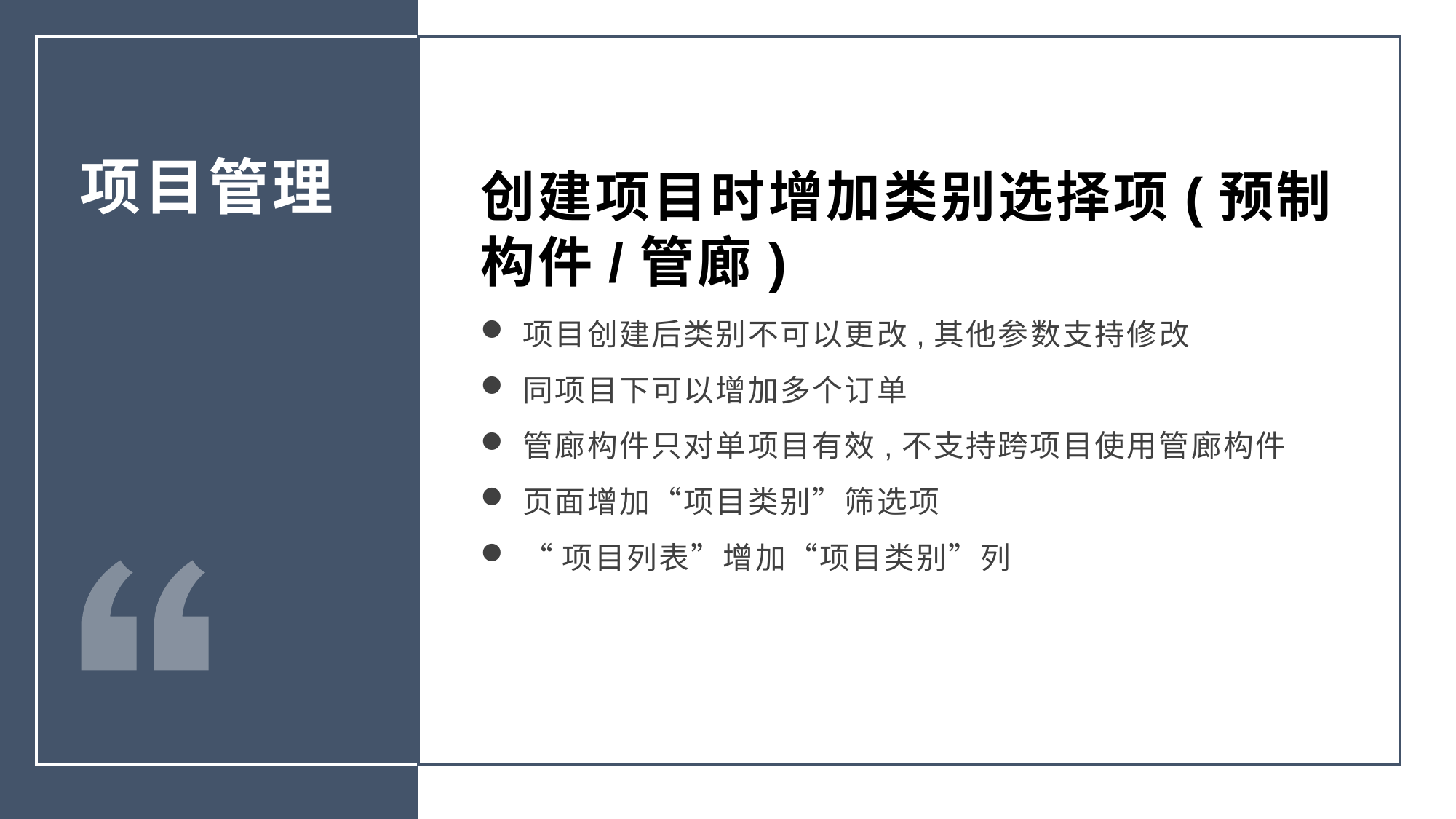

项目管理
创建项目时增加类别选择项(预制构件/管廊)
项目创建后类别不可以更改,其他参数支持修改
同项目下可以增加多个订单
管廊构件只对单项目有效,不支持跨项目使用管廊构件
页面增加“项目类别”筛选项
“项目列表”增加“项目类别”列